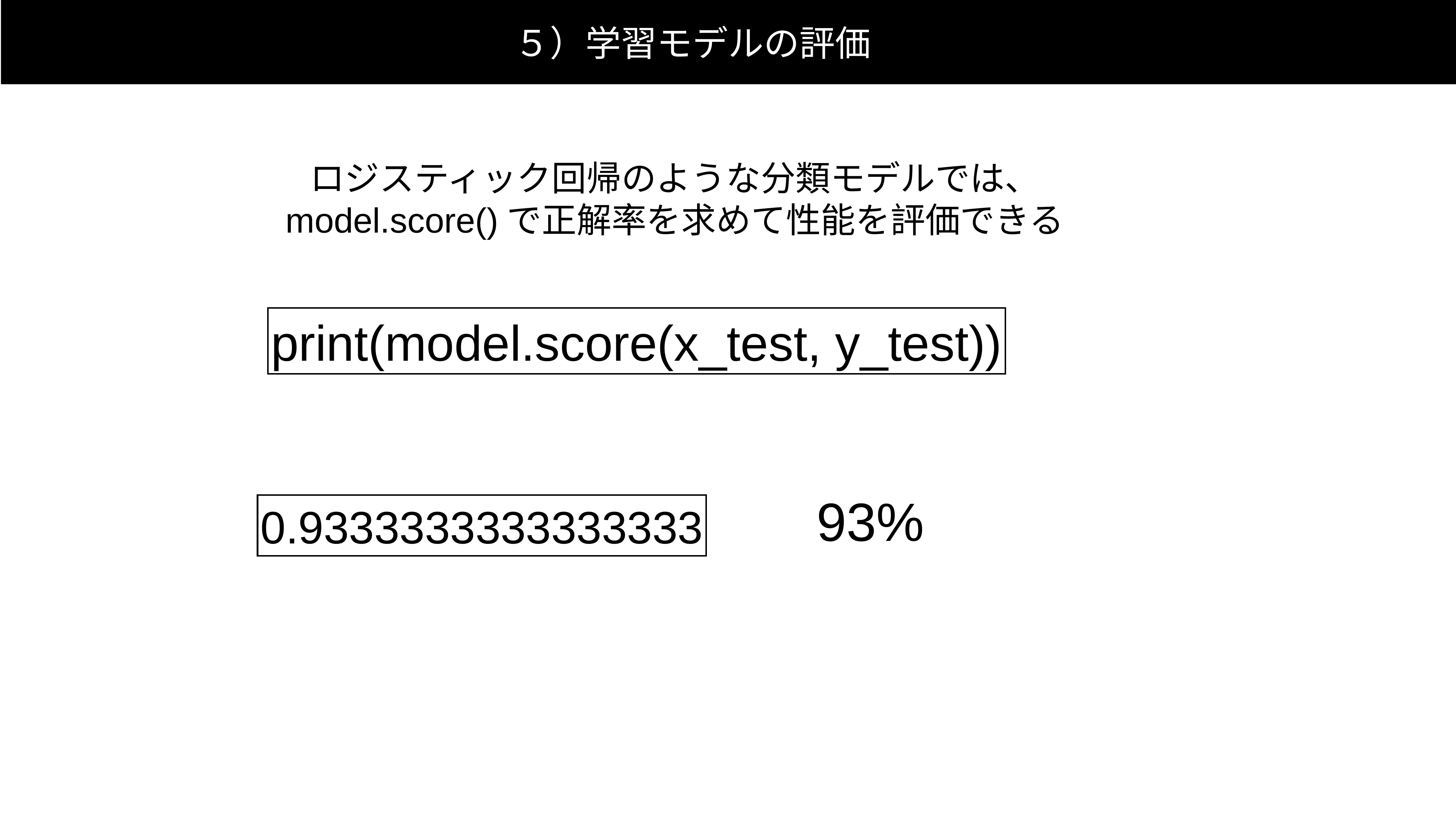

５）学習モデルの評価
ロジスティック回帰のような分類モデルでは、
model.score()で正解率を求めて性能を評価できる
print(model.score(x_test, y_test))
93%
0.9333333333333333